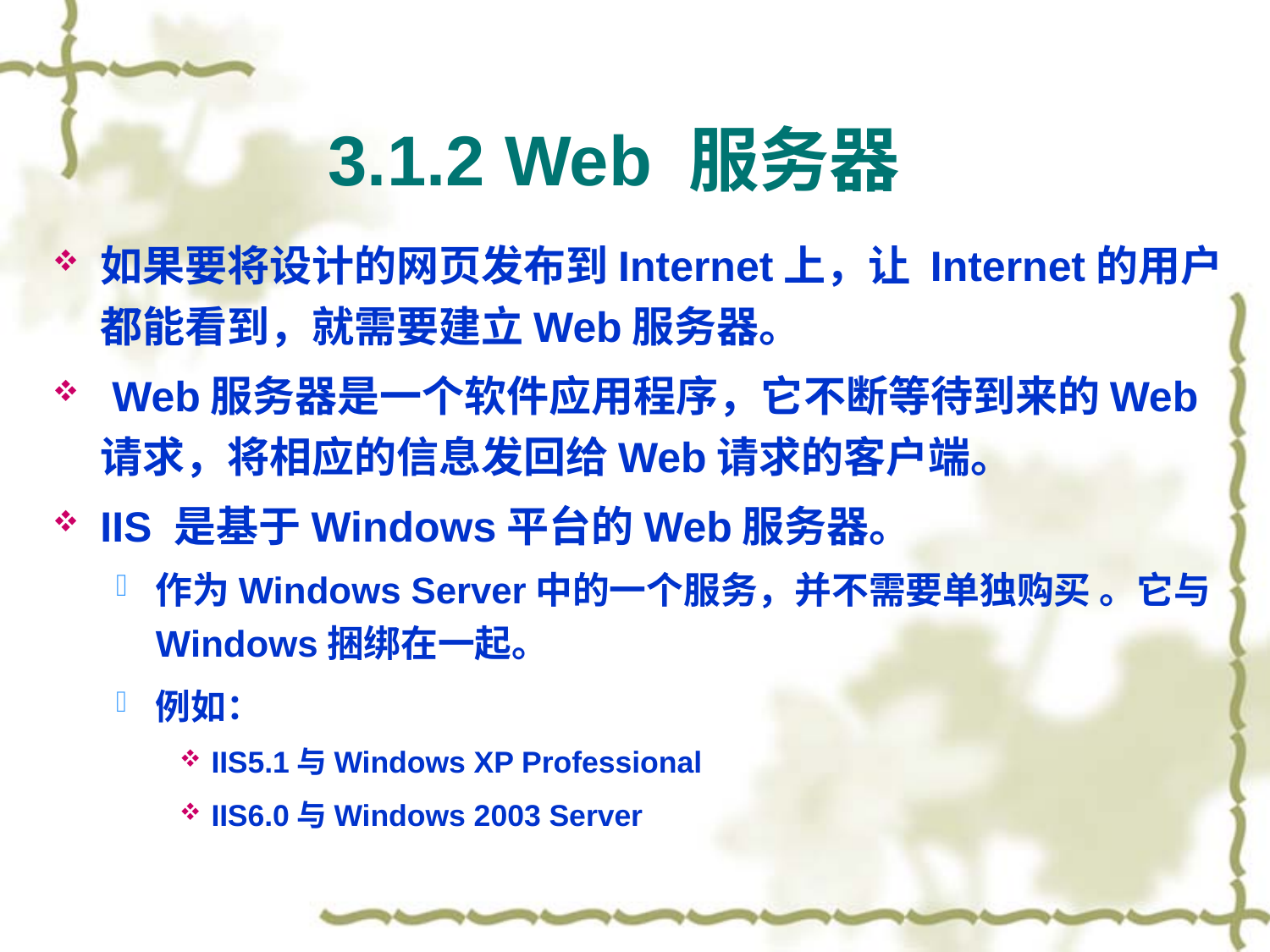

3.1.2 Web 服务器
如果要将设计的网页发布到Internet上，让 Internet的用户都能看到，就需要建立Web服务器。
 Web服务器是一个软件应用程序，它不断等待到来的Web请求，将相应的信息发回给Web请求的客户端。
IIS 是基于Windows平台的Web服务器。
作为Windows Server中的一个服务，并不需要单独购买 。它与Windows捆绑在一起。
例如：
IIS5.1与Windows XP Professional
IIS6.0与Windows 2003 Server